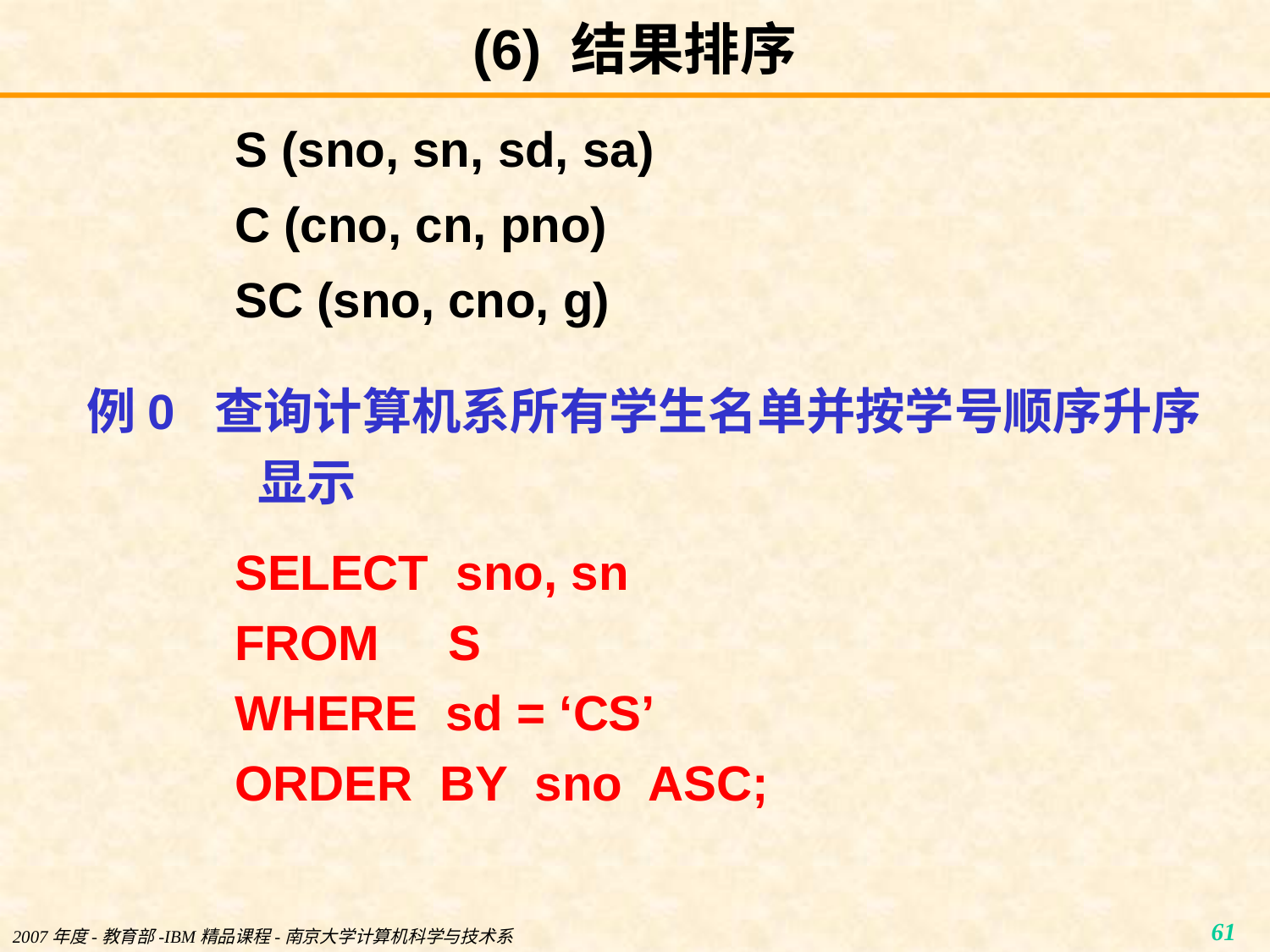

# (6) 结果排序
S (sno, sn, sd, sa)
C (cno, cn, pno)
SC (sno, cno, g)
例0  查询计算机系所有学生名单并按学号顺序升序显示
SELECT  sno, sn
FROM     S
WHERE  sd = ‘CS’
ORDER  BY  sno  ASC;
61
2007年度-教育部-IBM精品课程-南京大学计算机科学与技术系